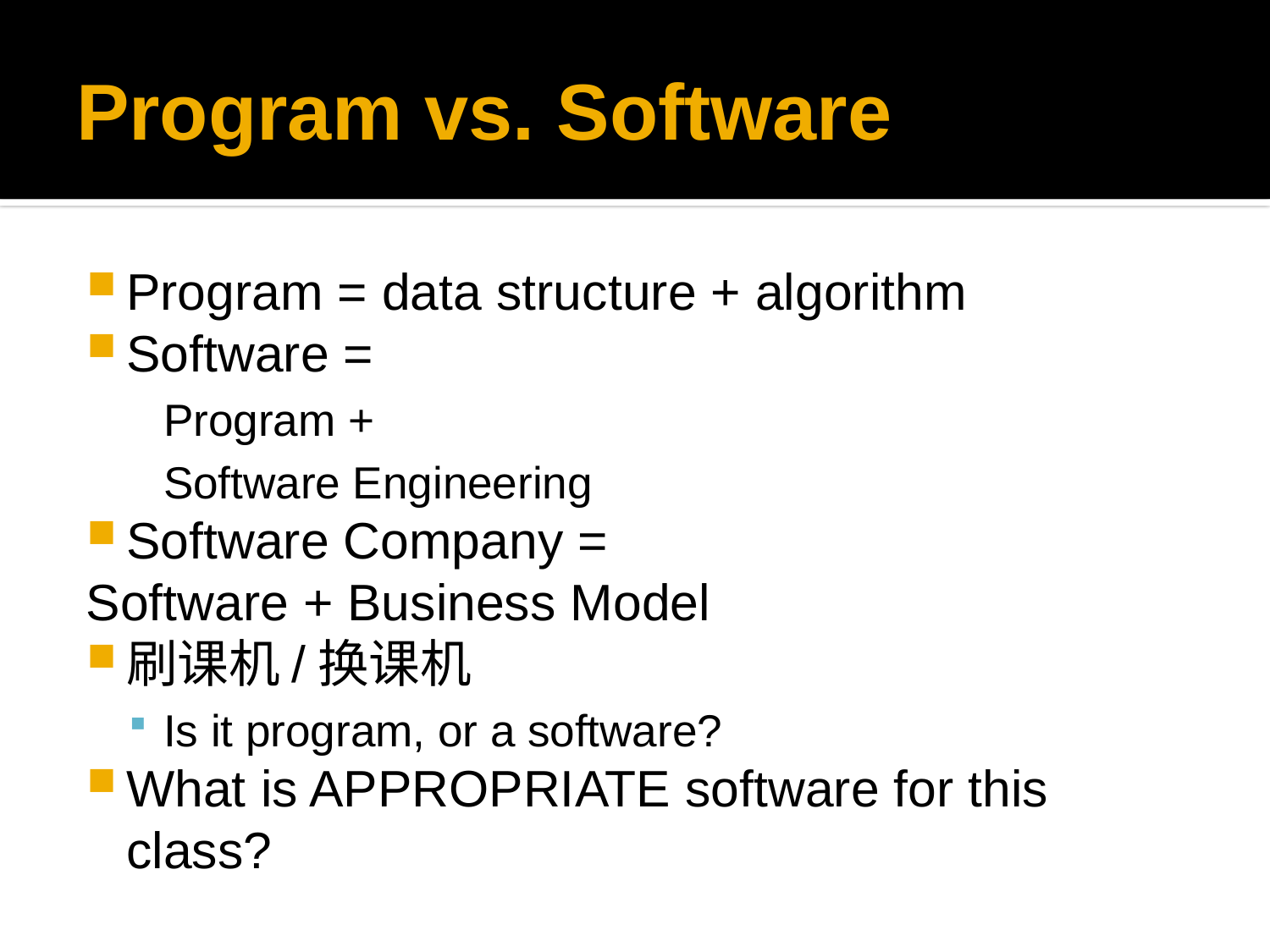

# Program vs. Software
Program = data structure + algorithm
Software =
	Program +
	Software Engineering
Software Company =
	Software + Business Model
刷课机/换课机
Is it program, or a software?
What is APPROPRIATE software for this class?